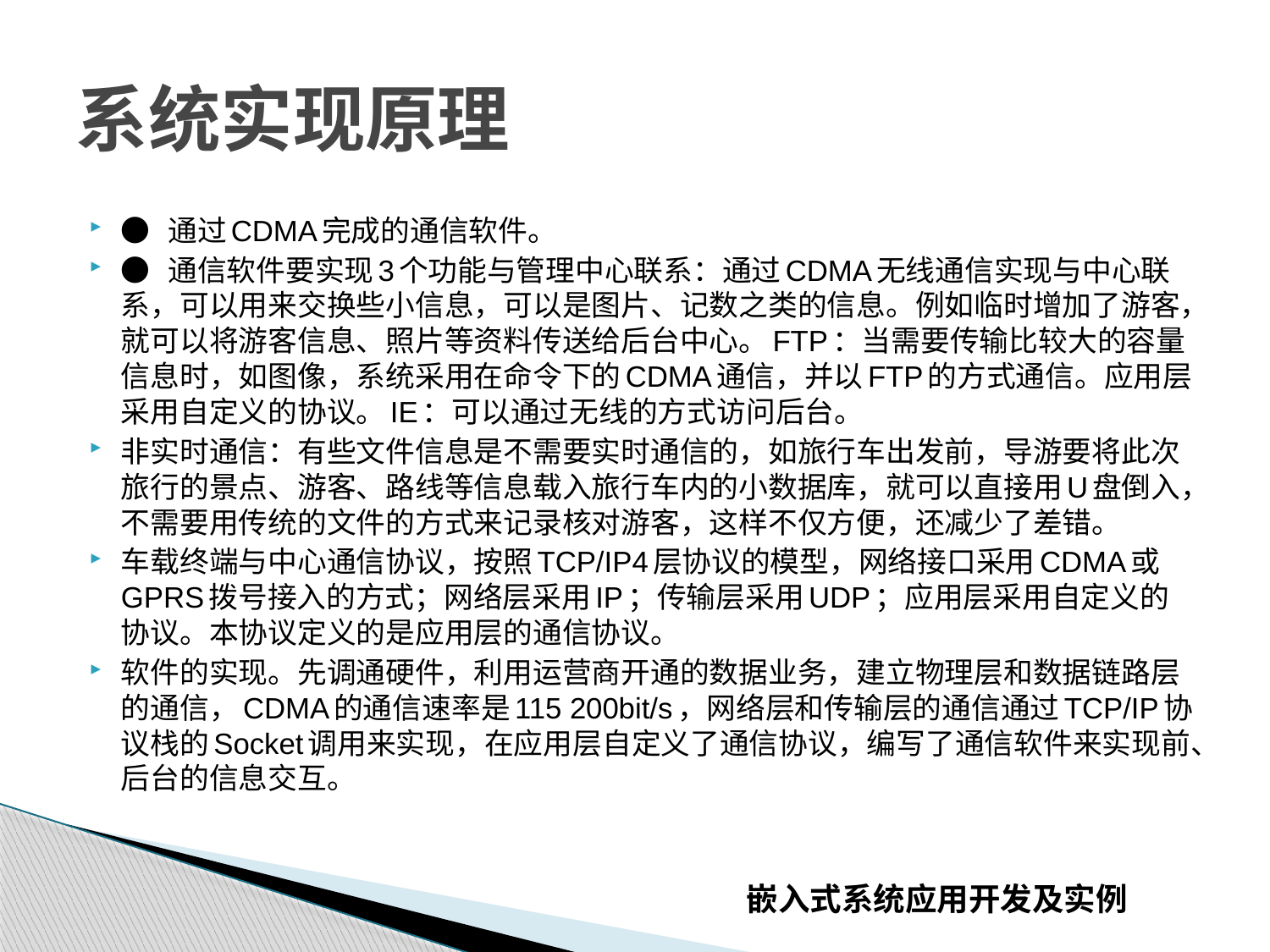

# 系统实现原理
●  通过CDMA完成的通信软件。
●  通信软件要实现3个功能与管理中心联系：通过CDMA无线通信实现与中心联系，可以用来交换些小信息，可以是图片、记数之类的信息。例如临时增加了游客，就可以将游客信息、照片等资料传送给后台中心。FTP：当需要传输比较大的容量信息时，如图像，系统采用在命令下的CDMA通信，并以FTP的方式通信。应用层采用自定义的协议。IE：可以通过无线的方式访问后台。
非实时通信：有些文件信息是不需要实时通信的，如旅行车出发前，导游要将此次旅行的景点、游客、路线等信息载入旅行车内的小数据库，就可以直接用U盘倒入，不需要用传统的文件的方式来记录核对游客，这样不仅方便，还减少了差错。
车载终端与中心通信协议，按照TCP/IP4层协议的模型，网络接口采用CDMA或GPRS拨号接入的方式；网络层采用IP；传输层采用UDP；应用层采用自定义的协议。本协议定义的是应用层的通信协议。
软件的实现。先调通硬件，利用运营商开通的数据业务，建立物理层和数据链路层的通信，CDMA的通信速率是115 200bit/s，网络层和传输层的通信通过TCP/IP协议栈的Socket调用来实现，在应用层自定义了通信协议，编写了通信软件来实现前、后台的信息交互。
嵌入式系统应用开发及实例